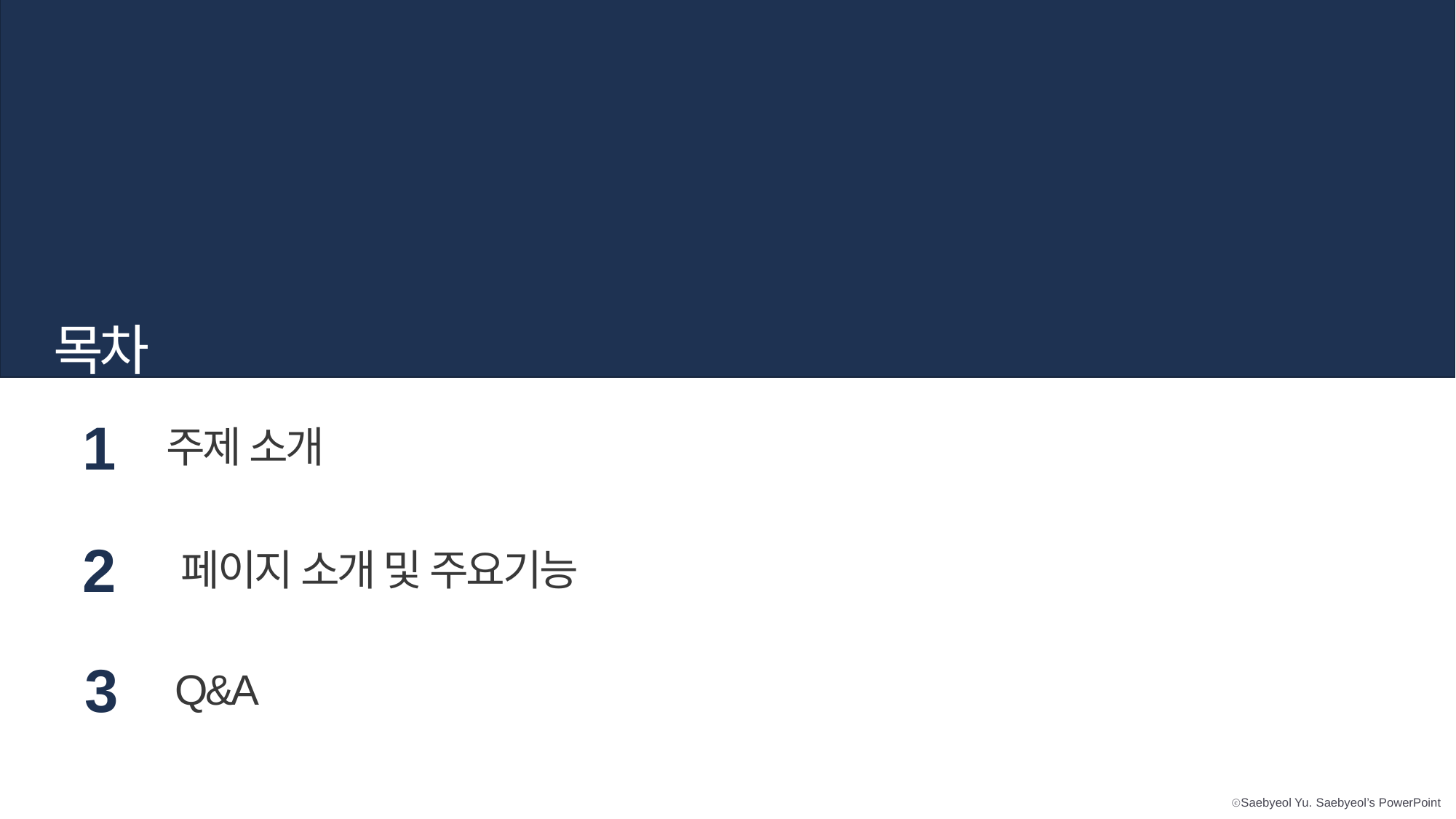

목차
1
주제 소개
2
페이지 소개 및 주요기능
3
Q&A